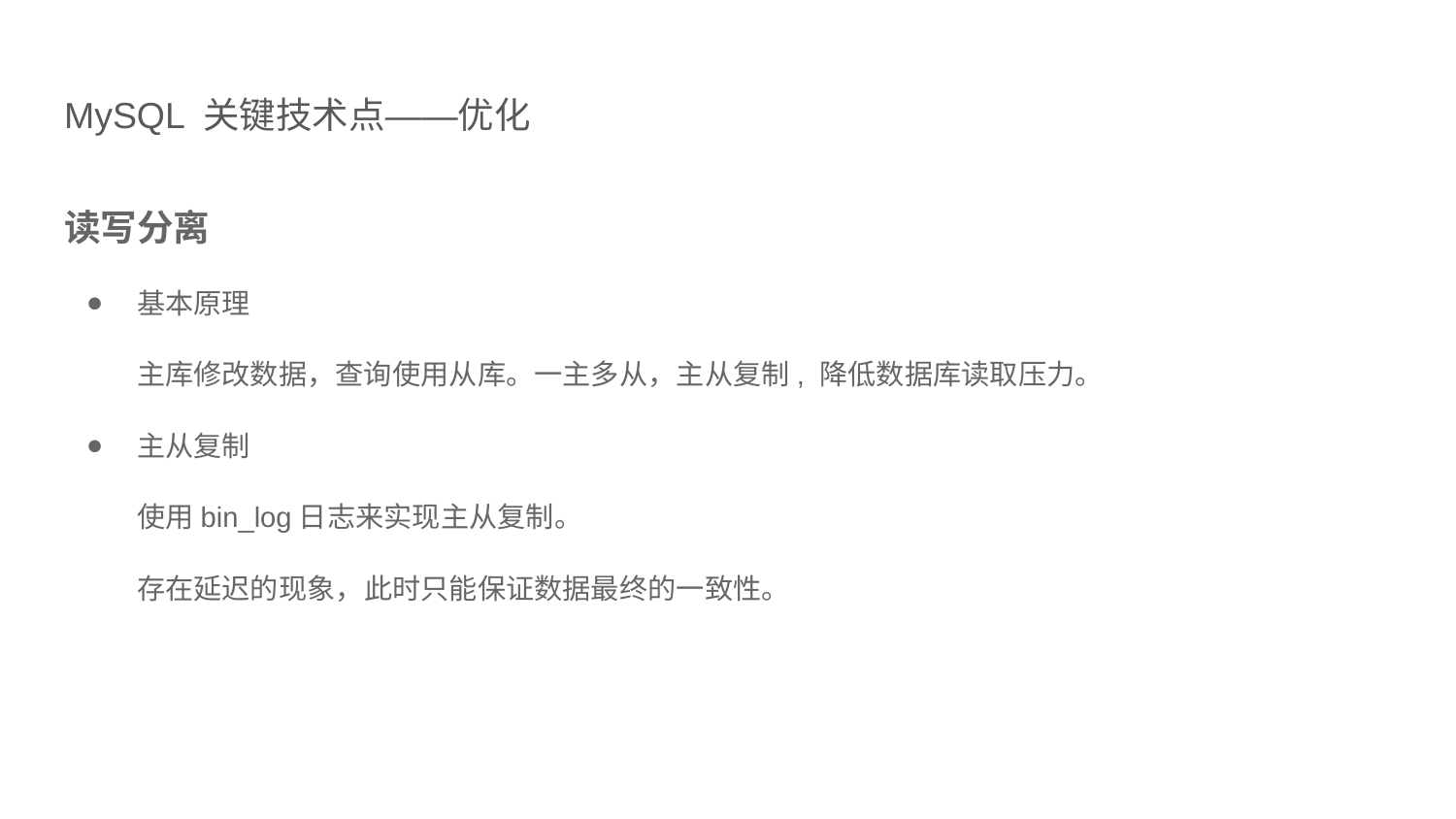

# MySQL 关键技术点——优化
读写分离
基本原理
主库修改数据，查询使用从库。一主多从，主从复制, 降低数据库读取压力。
主从复制
使用bin_log日志来实现主从复制。
存在延迟的现象，此时只能保证数据最终的一致性。